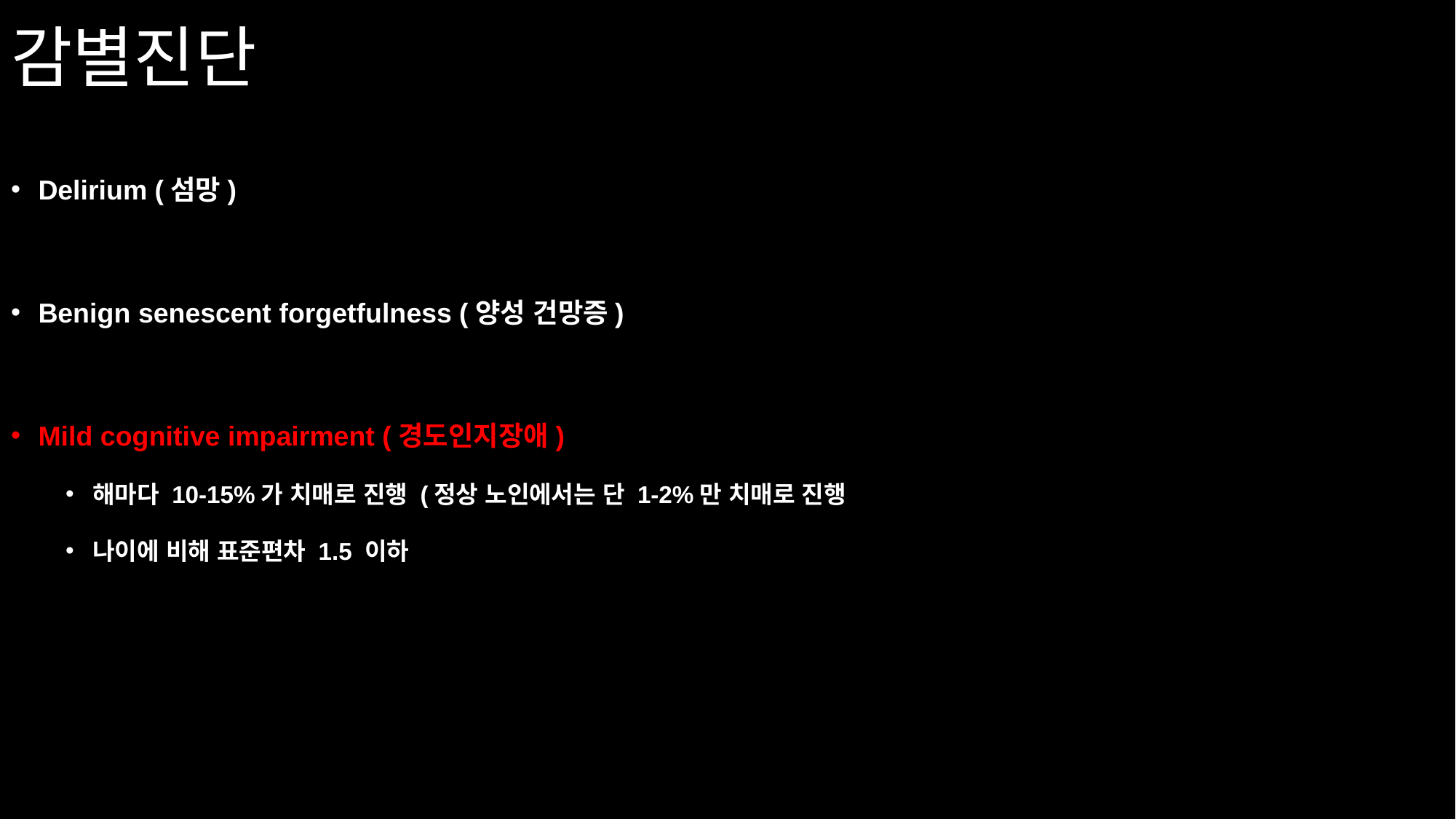

# 감별진단
Delirium (섬망)

Benign senescent forgetfulness (양성 건망증)

Mild cognitive impairment (경도인지장애)
해마다 10-15%가 치매로 진행 (정상 노인에서는 단 1-2%만 치매로 진행
나이에 비해 표준편차 1.5 이하